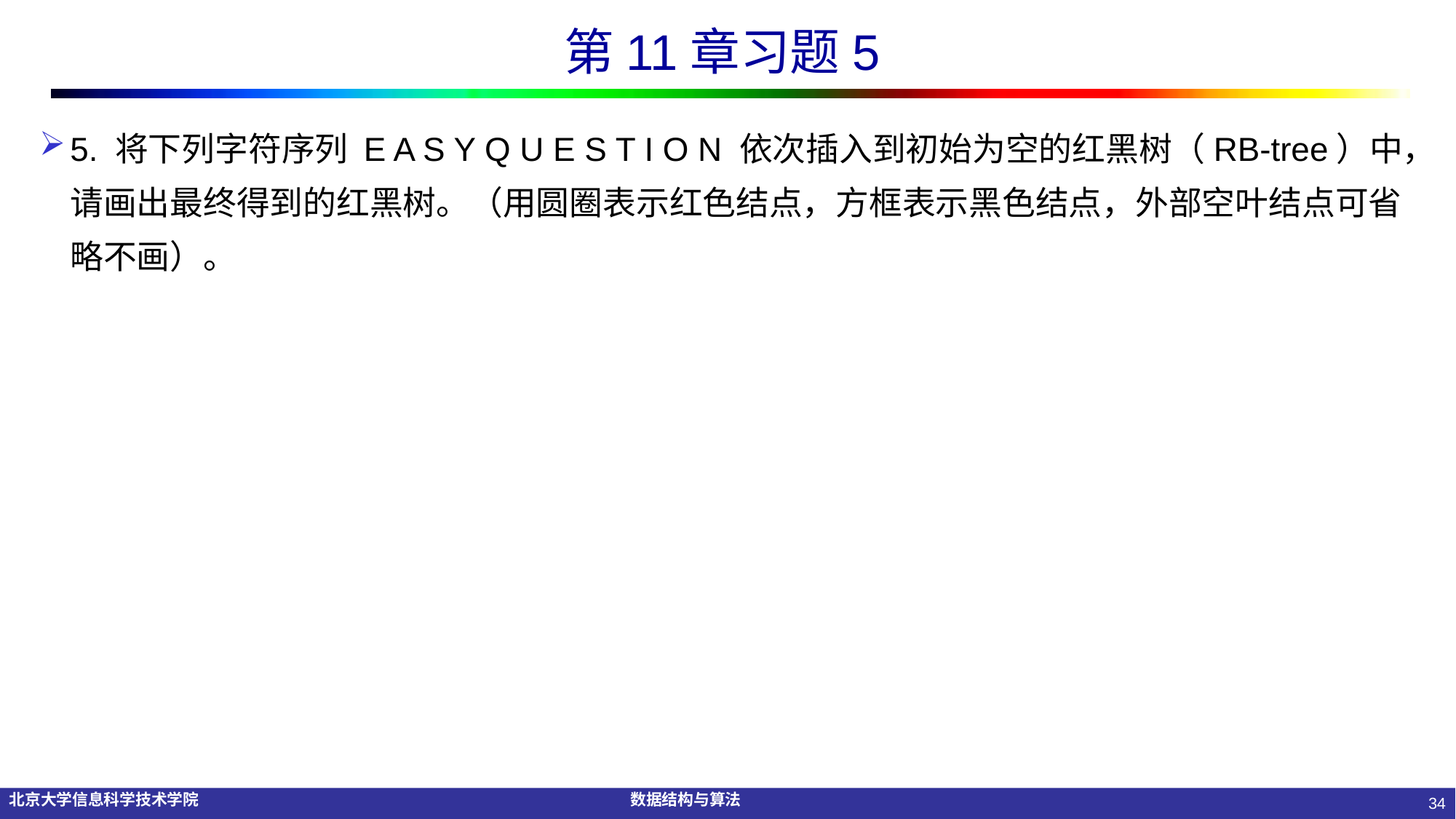

# 第11章习题5
5. 将下列字符序列 E A S Y Q U E S T I O N 依次插入到初始为空的红黑树（RB-tree）中，请画出最终得到的红黑树。（用圆圈表示红色结点，方框表示黑色结点，外部空叶结点可省略不画）。
34